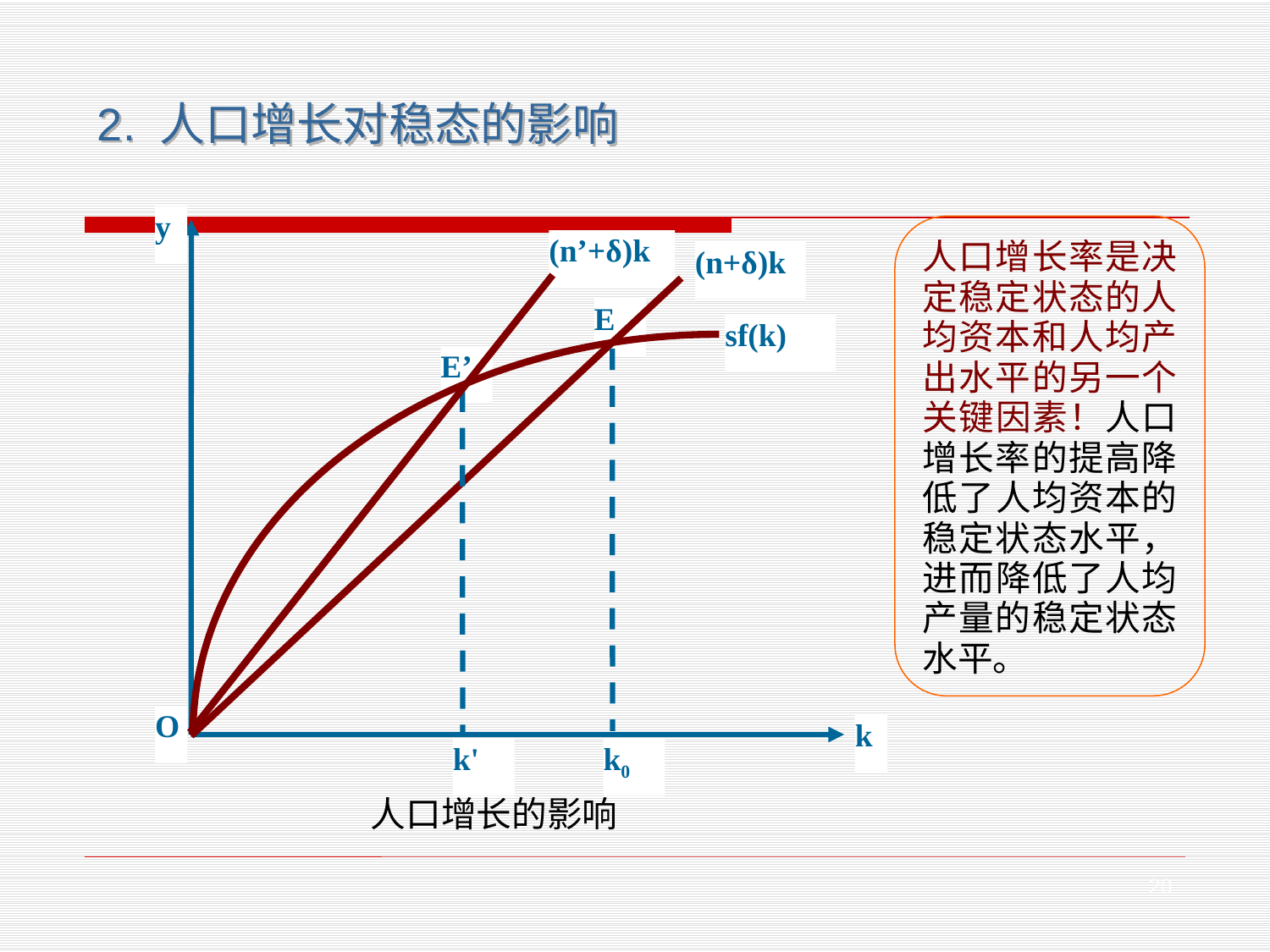

2. 人口增长对稳态的影响
y

(n’+δ)k
(n+δ)k

E
sf(k)

E’

O
k

k'
k0
人口增长率是决定稳定状态的人均资本和人均产出水平的另一个关键因素！人口增长率的提高降低了人均资本的稳定状态水平，进而降低了人均产量的稳定状态水平。

 人口增长的影响
20